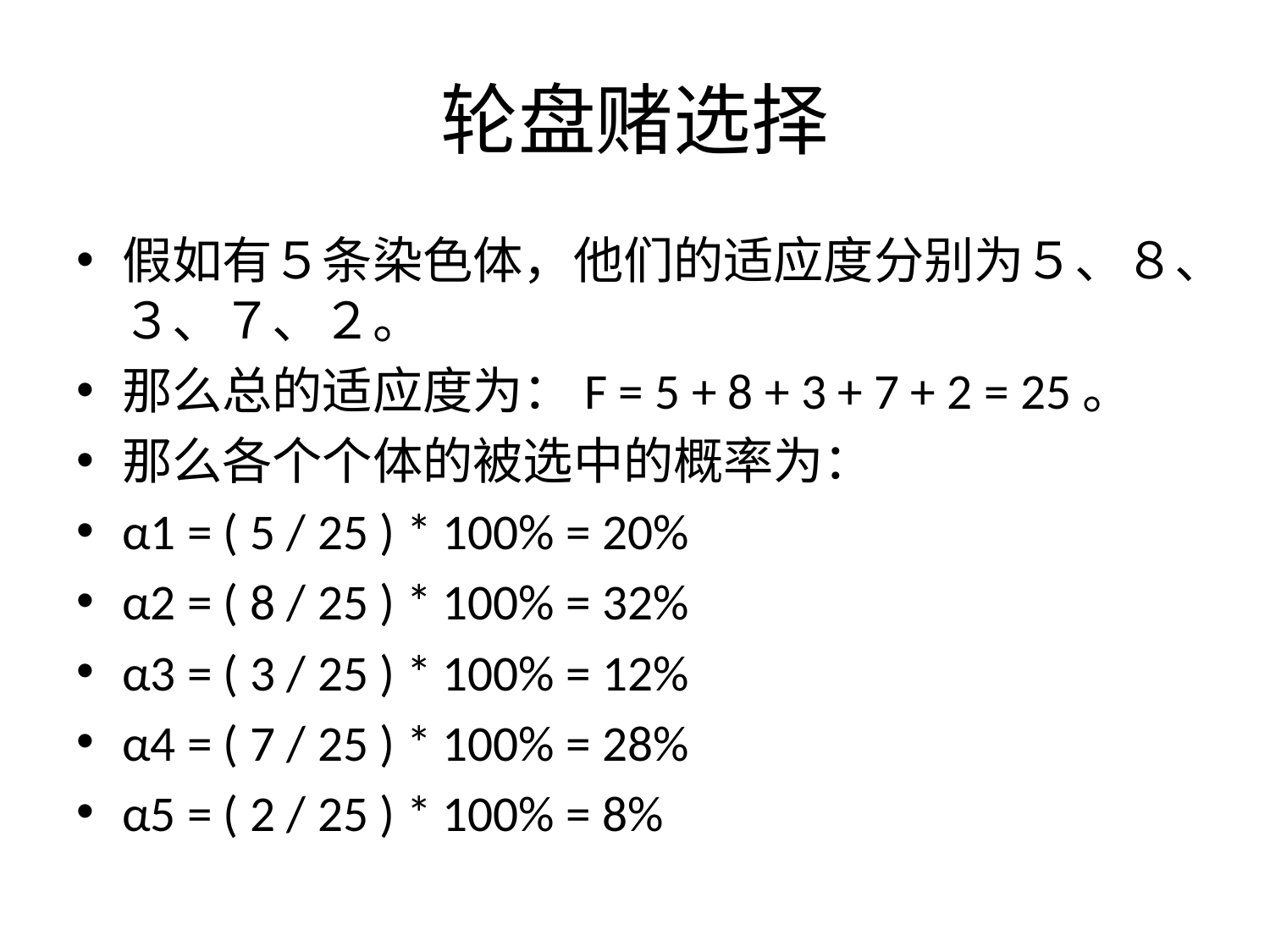

# 轮盘赌选择
假如有５条染色体，他们的适应度分别为５、８、３、７、２。
那么总的适应度为：F = 5 + 8 + 3 + 7 + 2 = 25。
那么各个个体的被选中的概率为：
α1 = ( 5 / 25 ) * 100% = 20%
α2 = ( 8 / 25 ) * 100% = 32%
α3 = ( 3 / 25 ) * 100% = 12%
α4 = ( 7 / 25 ) * 100% = 28%
α5 = ( 2 / 25 ) * 100% = 8%